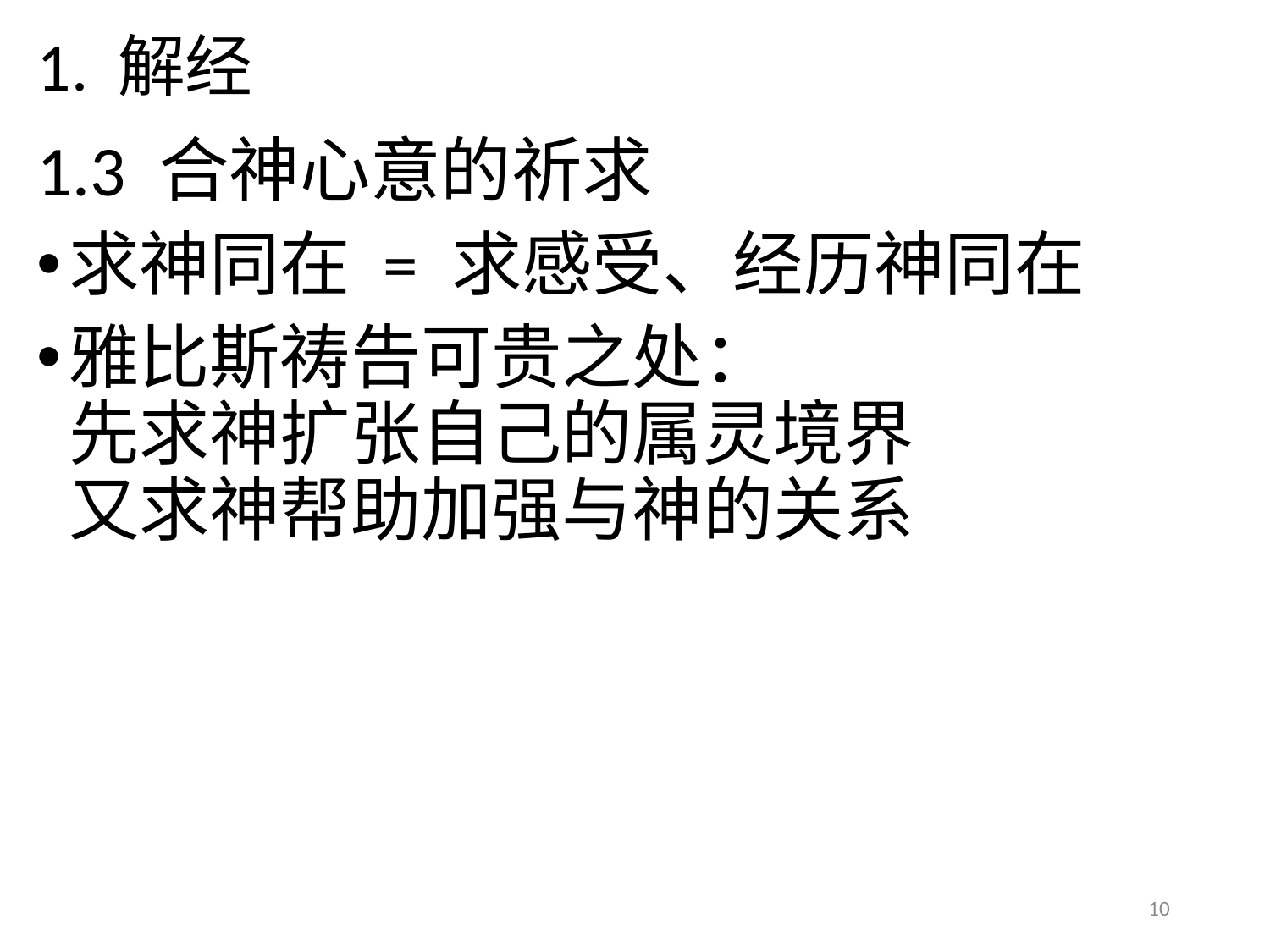

# 1. 解经
1.3 合神心意的祈求
求神同在 = 求感受、经历神同在
雅比斯祷告可贵之处：
先求神扩张自己的属灵境界
又求神帮助加强与神的关系

10